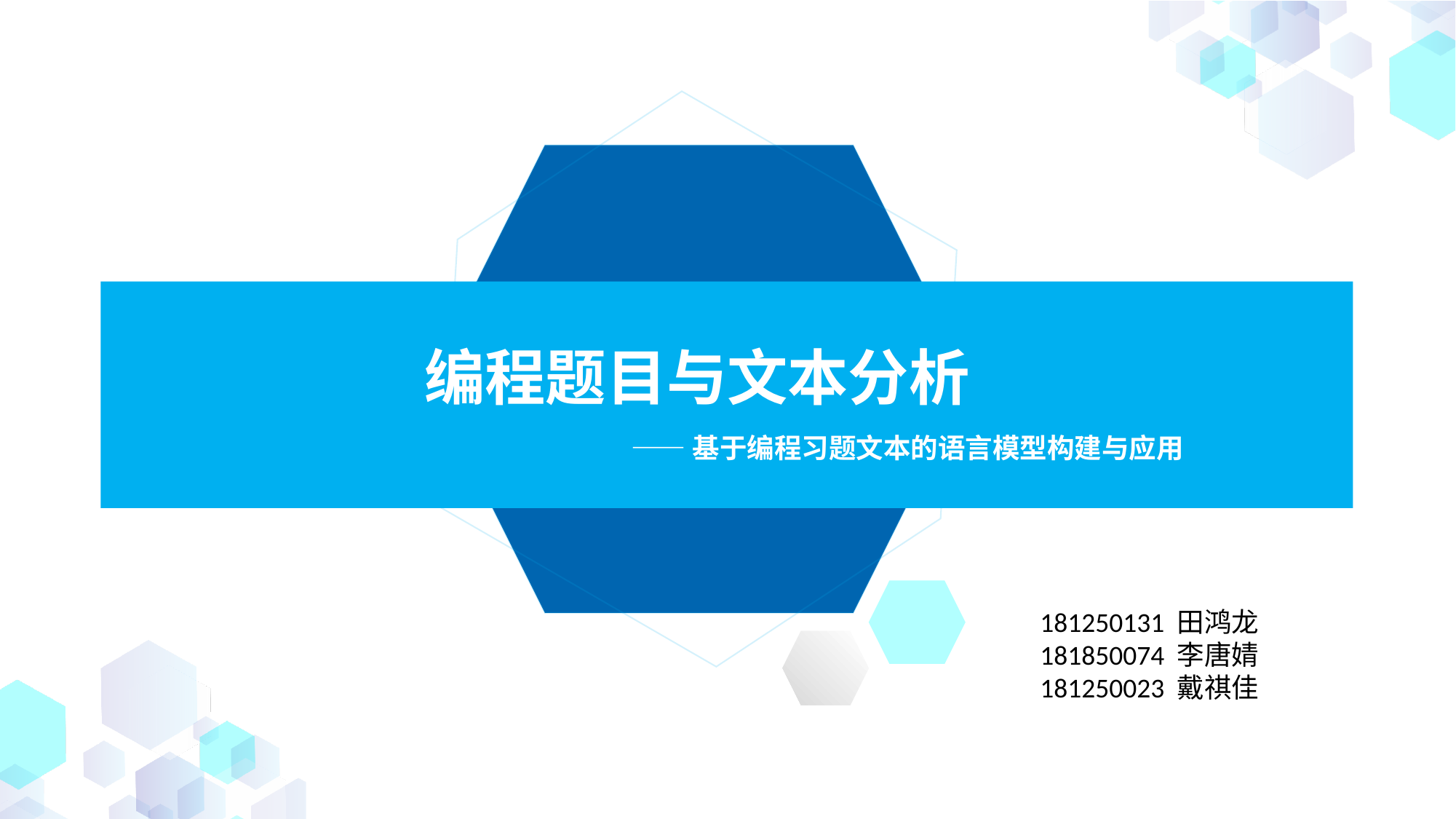

编程题目与文本分析
——基于编程习题文本的语言模型构建与应用

181250131 田鸿龙
181850074 李唐婧
181250023 戴祺佳